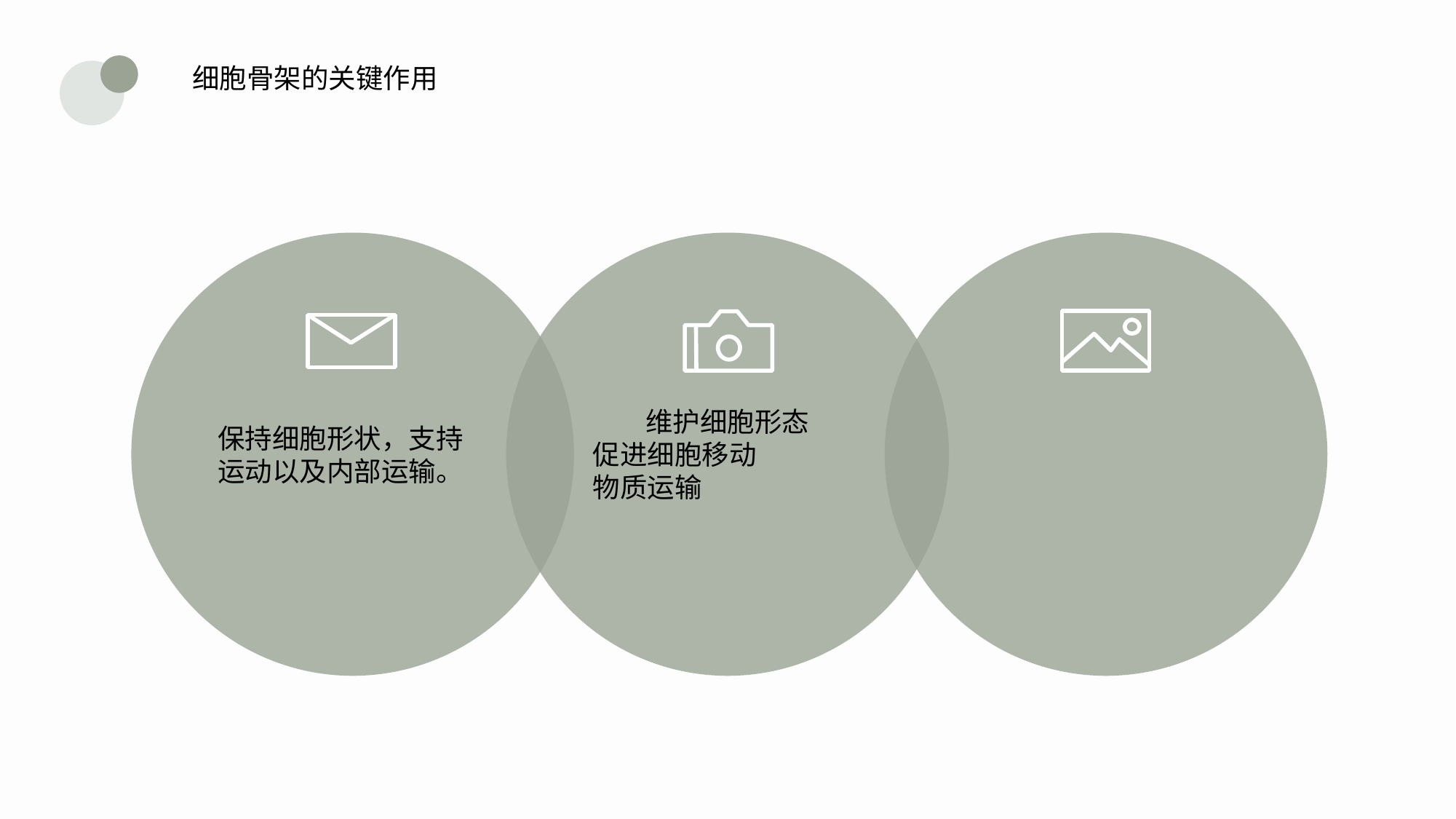

细胞骨架的关键作用
保持细胞形状，支持运动以及内部运输。
维护细胞形态
促进细胞移动
物质运输